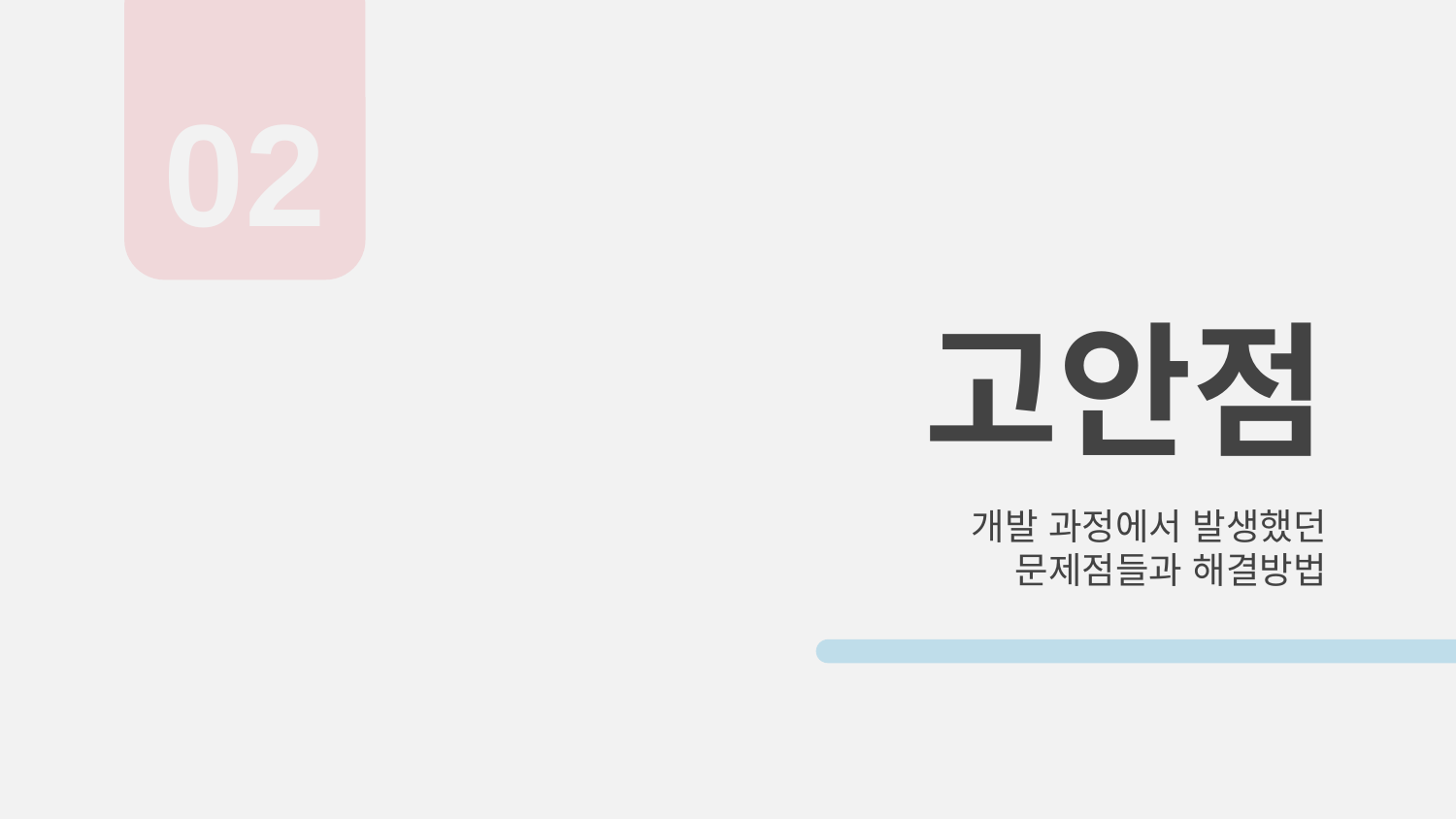

02
# 고안점
개발 과정에서 발생했던 문제점들과 해결방법